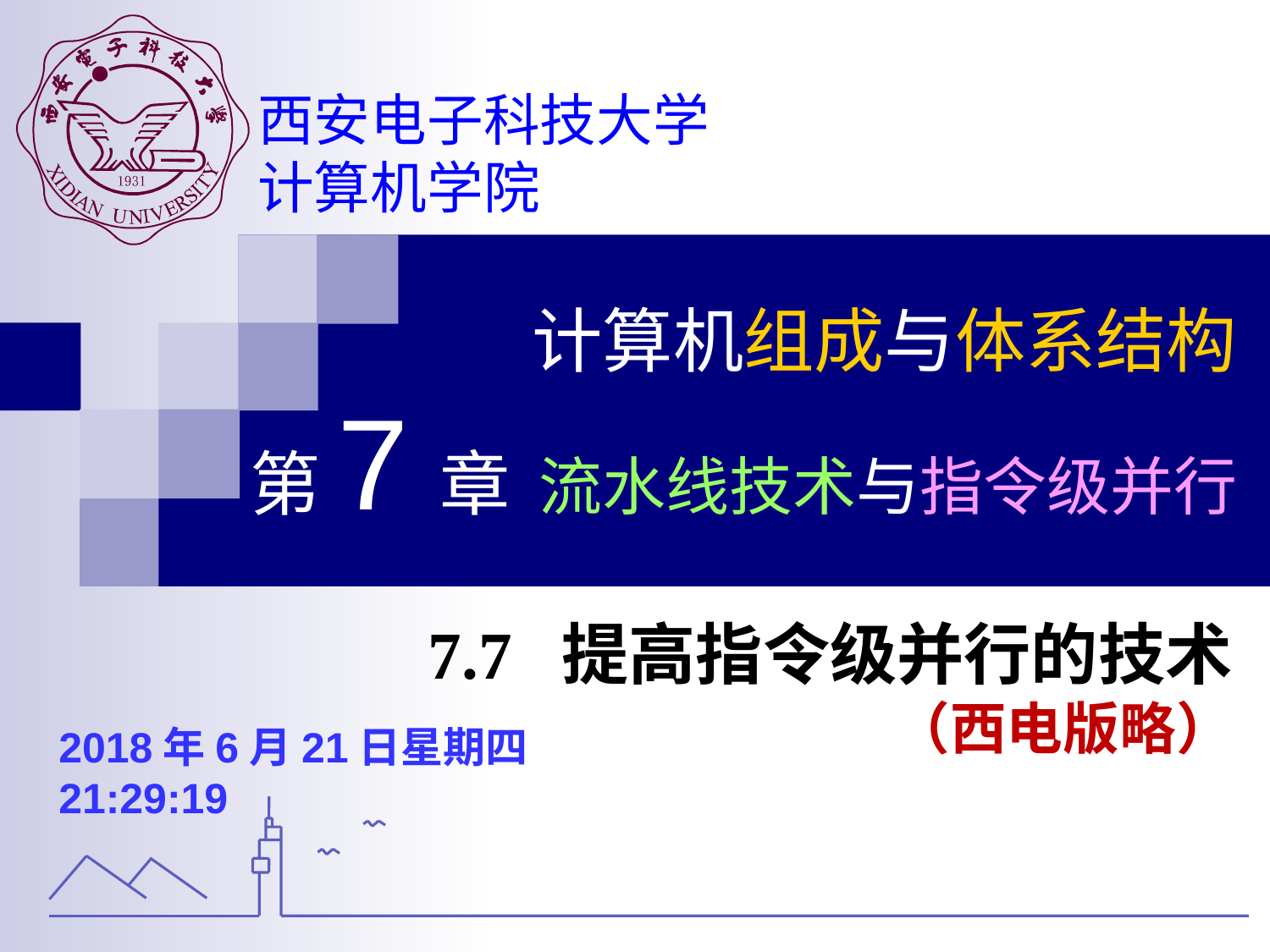

计算机组成与体系结构
第7章  流水线技术与指令级并行
7.7  提高指令级并行的技术
（西电版略）